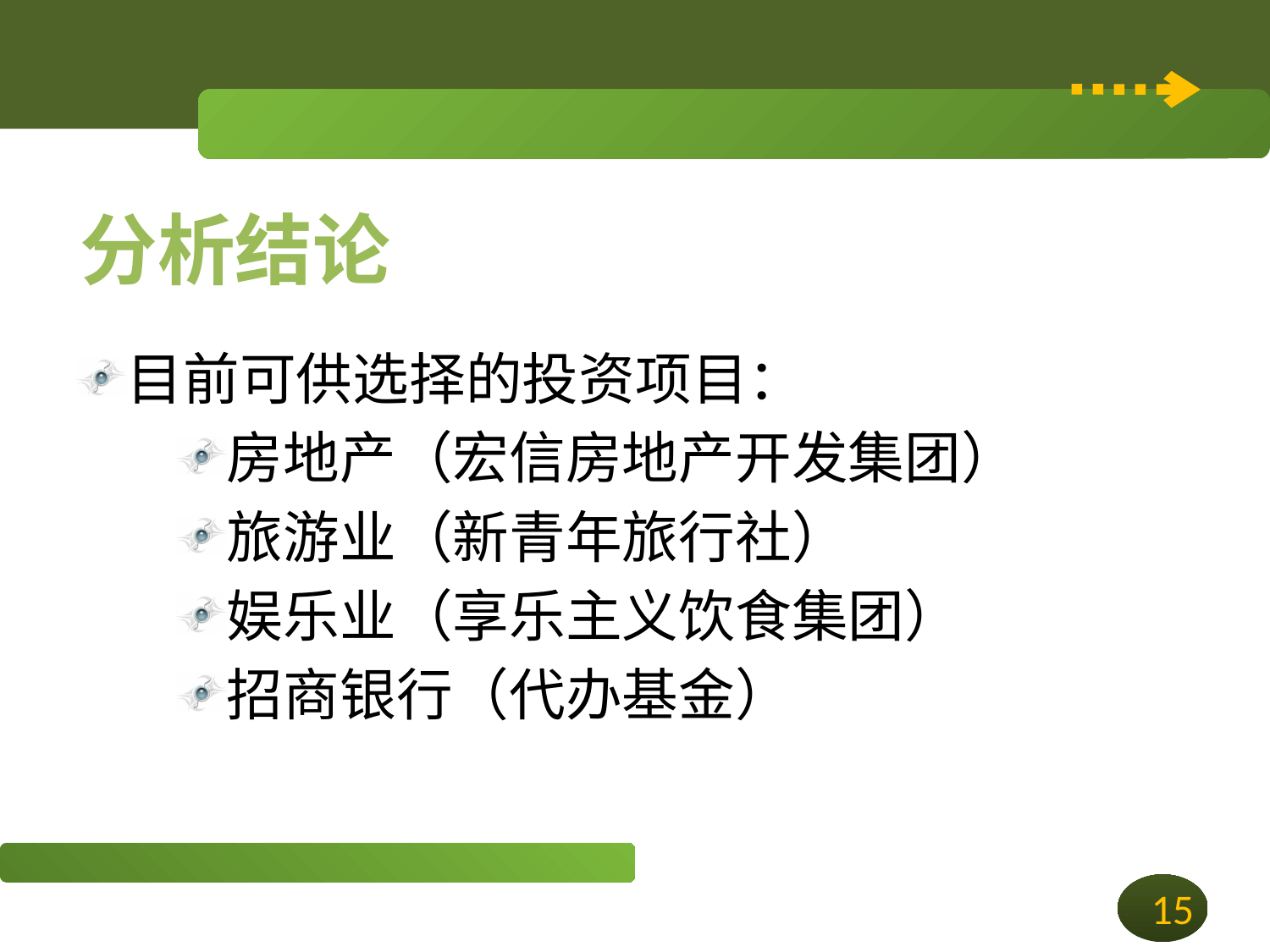

# 分析结论
目前可供选择的投资项目：
房地产（宏信房地产开发集团）
旅游业（新青年旅行社）
娱乐业（享乐主义饮食集团）
招商银行（代办基金）

15